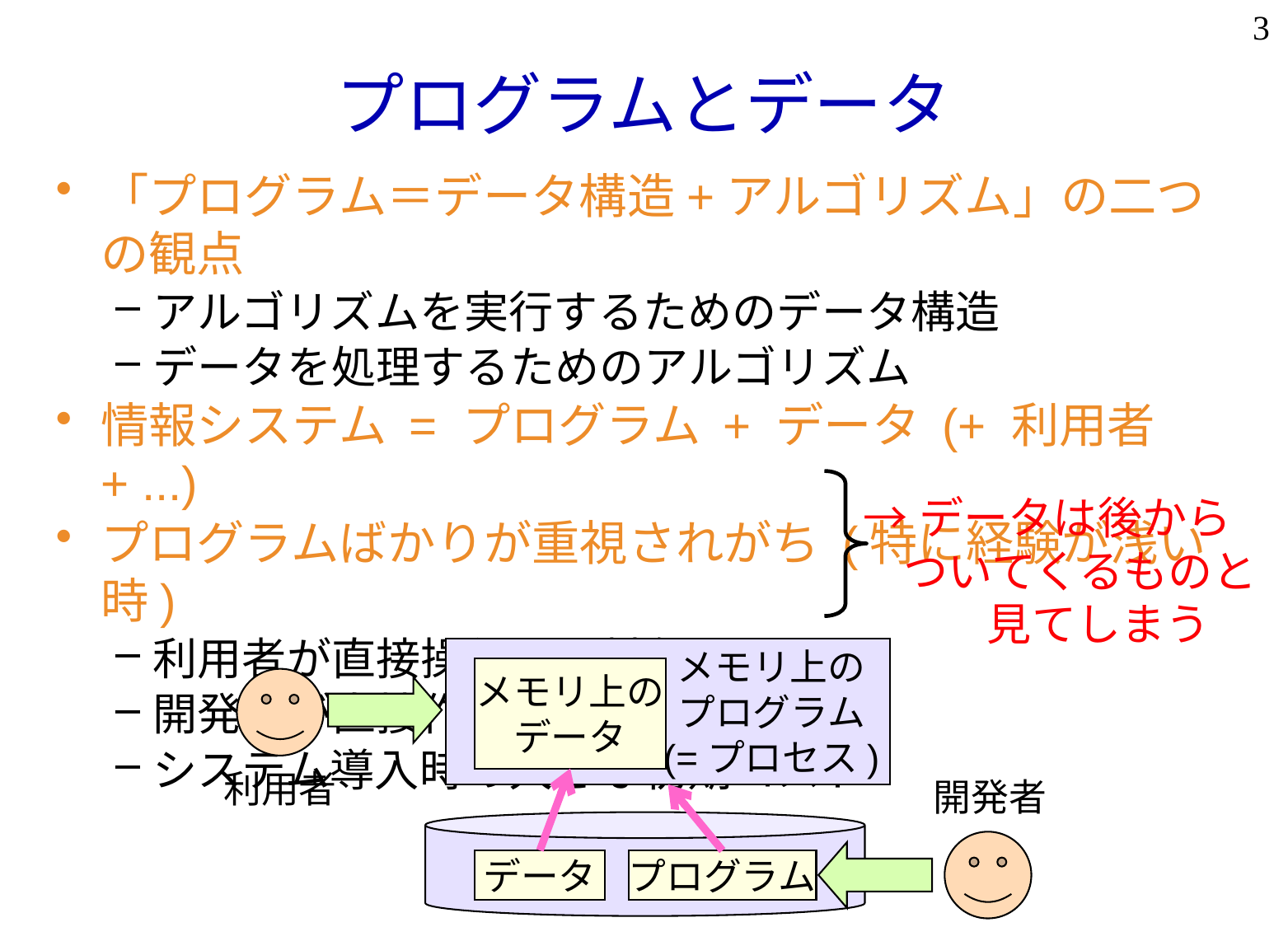

3
# プログラムとデータ
「プログラム＝データ構造+アルゴリズム」の二つの観点
アルゴリズムを実行するためのデータ構造
データを処理するためのアルゴリズム
情報システム = プログラム + データ (+ 利用者 + ...)
プログラムばかりが重視されがち (特に経験が浅い時)
利用者が直接操作する対象
開発者が直接作成する対象
システム導入時の大きな初期コスト

→データは後から
    ついてくるものと
	見てしまう
メモリ上の
プログラム
(=プロセス)
メモリ上の
データ

利用者
開発者

データ
プログラム